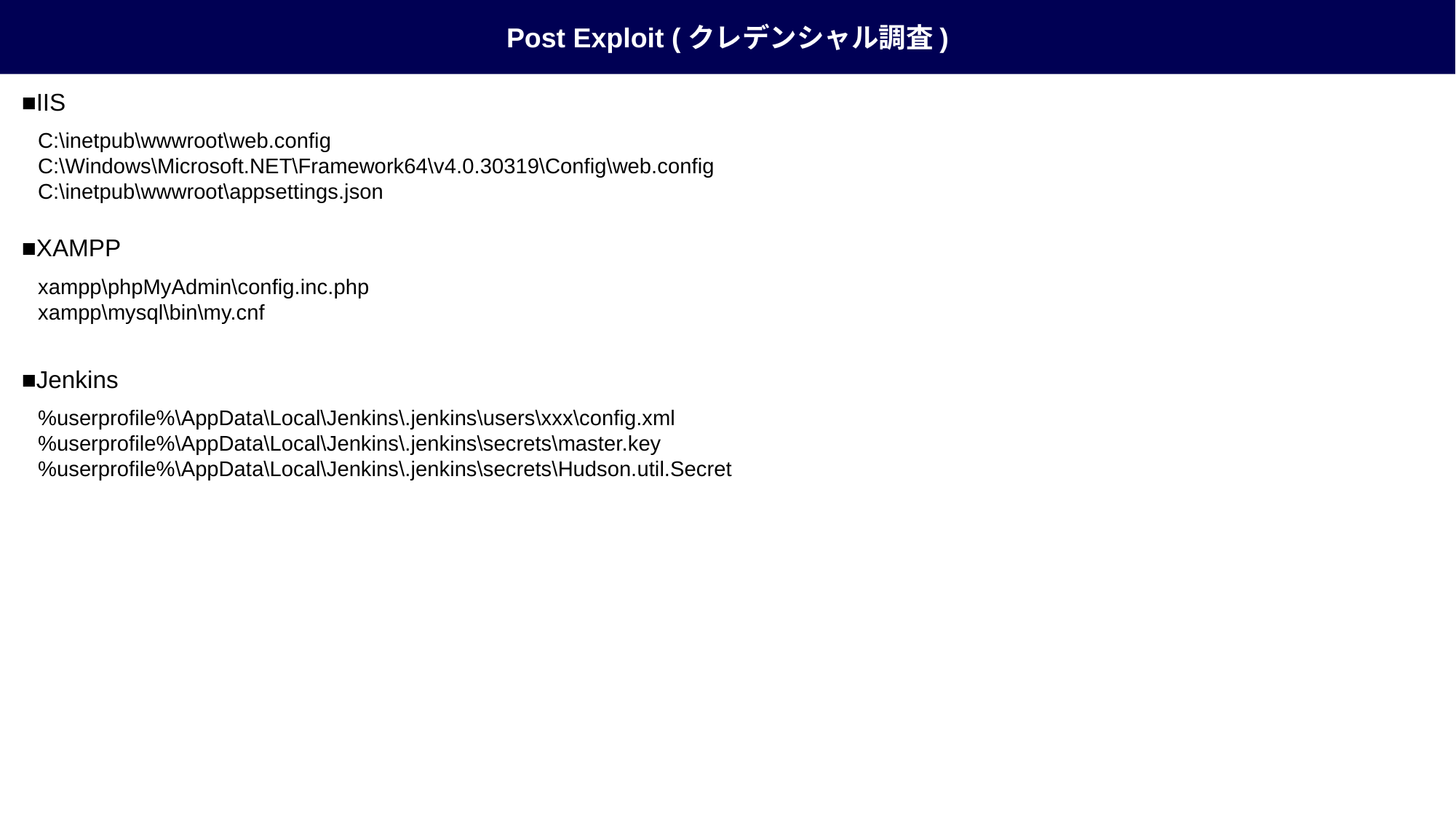

Post Exploit (クレデンシャル調査)
■IIS
C:\inetpub\wwwroot\web.config
C:\Windows\Microsoft.NET\Framework64\v4.0.30319\Config\web.config
C:\inetpub\wwwroot\appsettings.json
■XAMPP
xampp\phpMyAdmin\config.inc.php
xampp\mysql\bin\my.cnf
■Jenkins
%userprofile%\AppData\Local\Jenkins\.jenkins\users\xxx\config.xml
%userprofile%\AppData\Local\Jenkins\.jenkins\secrets\master.key
%userprofile%\AppData\Local\Jenkins\.jenkins\secrets\Hudson.util.Secret